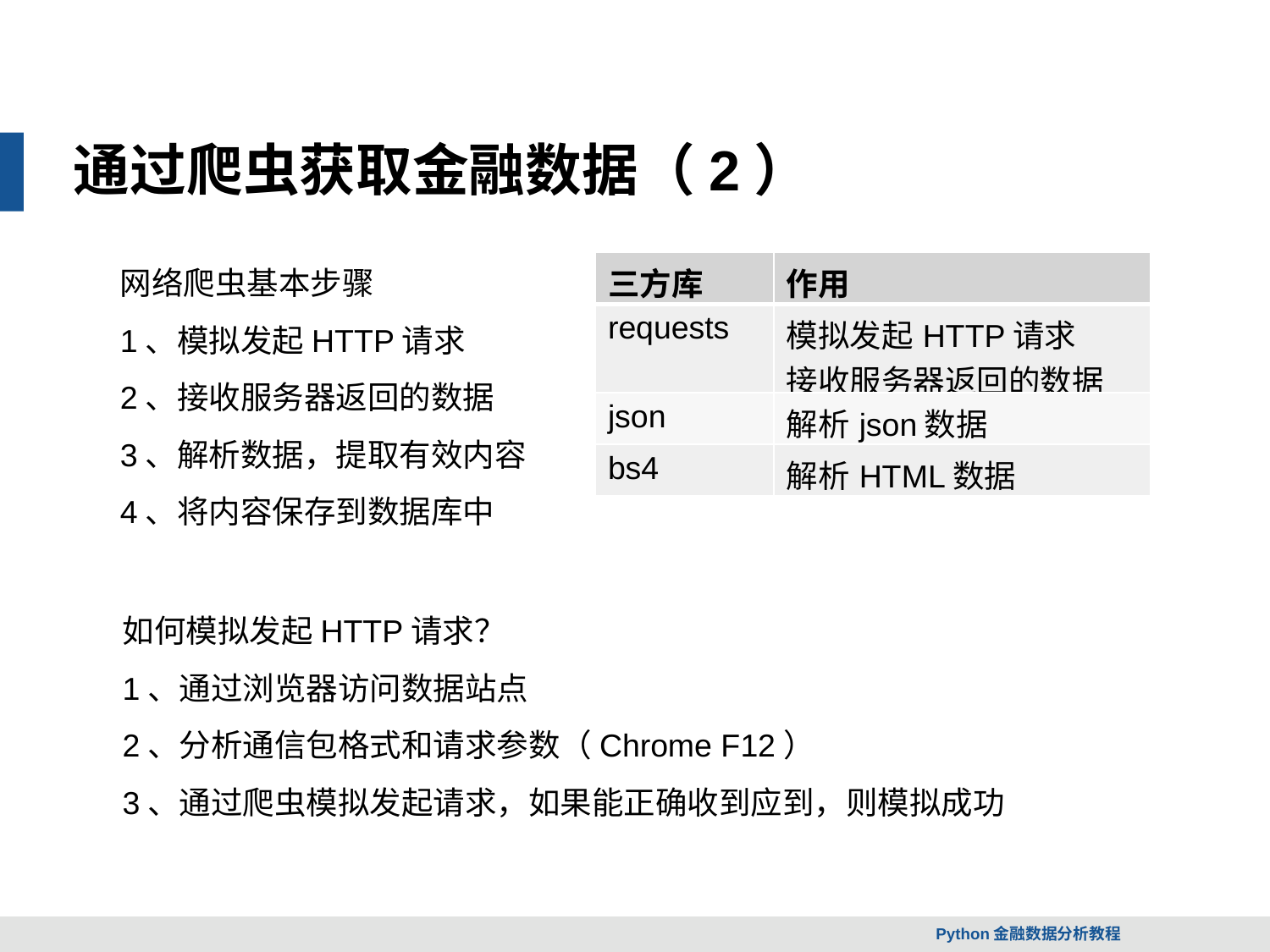

通过爬虫获取金融数据（2）
网络爬虫基本步骤
1、模拟发起HTTP请求
2、接收服务器返回的数据
3、解析数据，提取有效内容
4、将内容保存到数据库中
| 三方库 | 作用 |
| --- | --- |
| requests | 模拟发起HTTP请求 接收服务器返回的数据 |
| json | 解析json数据 |
| bs4 | 解析HTML数据 |
如何模拟发起HTTP请求？
1、通过浏览器访问数据站点
2、分析通信包格式和请求参数（Chrome F12）
3、通过爬虫模拟发起请求，如果能正确收到应到，则模拟成功
Python金融数据分析教程